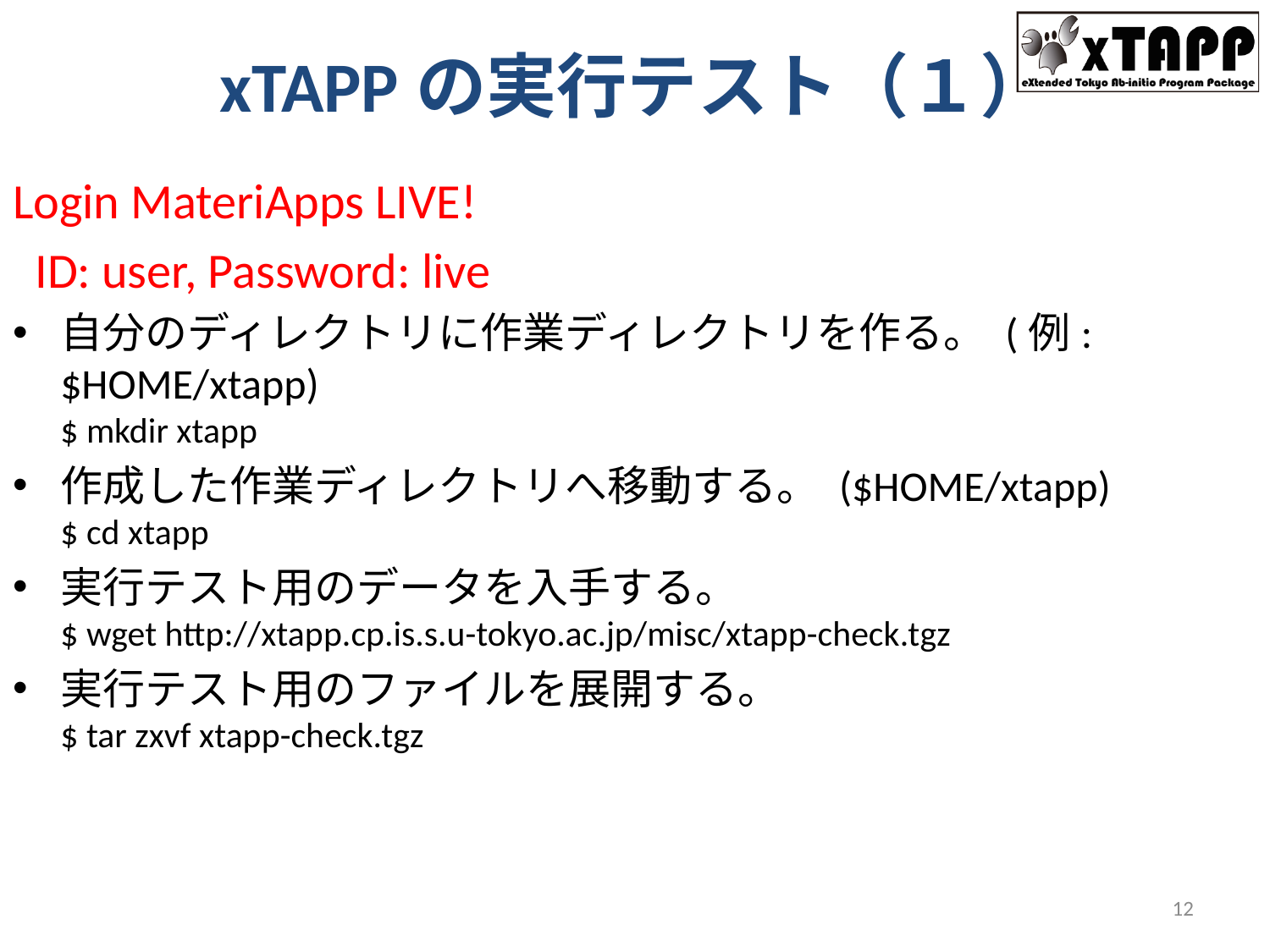

# xTAPPの実行テスト（１）
Login MateriApps LIVE!
  ID: user, Password: live
自分のディレクトリに作業ディレクトリを作る。 (例: $HOME/xtapp)
$ mkdir xtapp
作成した作業ディレクトリへ移動する。 ($HOME/xtapp)
$ cd xtapp
実行テスト用のデータを入手する。
$ wget http://xtapp.cp.is.s.u-tokyo.ac.jp/misc/xtapp-check.tgz
実行テスト用のファイルを展開する。
$ tar zxvf xtapp-check.tgz
12